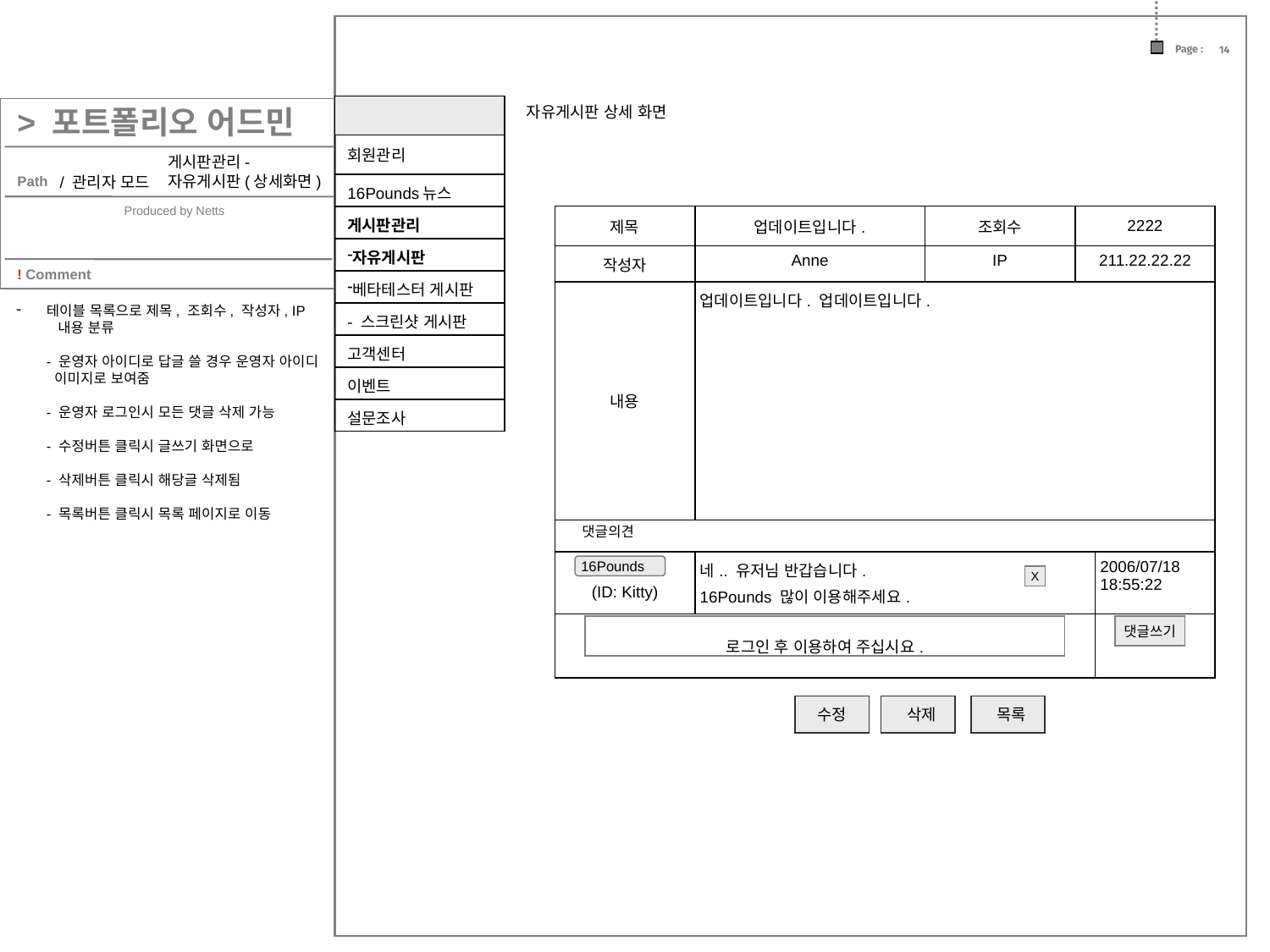

|  |
| --- |
| 회원관리 |
| 16Pounds뉴스 |
| 게시판관리 |
| 자유게시판 |
| 베타테스터 게시판 |
| - 스크린샷 게시판 |
| 고객센터 |
| 이벤트 |
| 설문조사 |
자유게시판 상세 화면
# 게시판관리-자유게시판(상세화면)
/ 관리자 모드
| 제목 | 업데이트입니다. | 조회수 | 2222 |  |
| --- | --- | --- | --- | --- |
| 작성자 | Anne | IP | 211.22.22.22 |  |
| 내용 | 업데이트입니다. 업데이트입니다. |  |  |  |
|  |  |  |  |  |
| (ID: Kitty) | 네.. 유저님 반갑습니다. 16Pounds 많이 이용해주세요. |  |  | 2006/07/18 18:55:22 |
| 로그인 후 이용하여 주십시요. |  |  |  |  |

테이블 목록으로 제목, 조회수, 작성자, IP
  내용 분류
- 운영자 아이디로 답글 쓸 경우 운영자 아이디
  이미지로 보여줌
- 운영자 로그인시 모든 댓글 삭제 가능
- 수정버튼 클릭시 글쓰기 화면으로
- 삭제버튼 클릭시 해당글 삭제됨
- 목록버튼 클릭시 목록 페이지로 이동

댓글의견
16Pounds
X

댓글쓰기
수정
 삭제
 목록